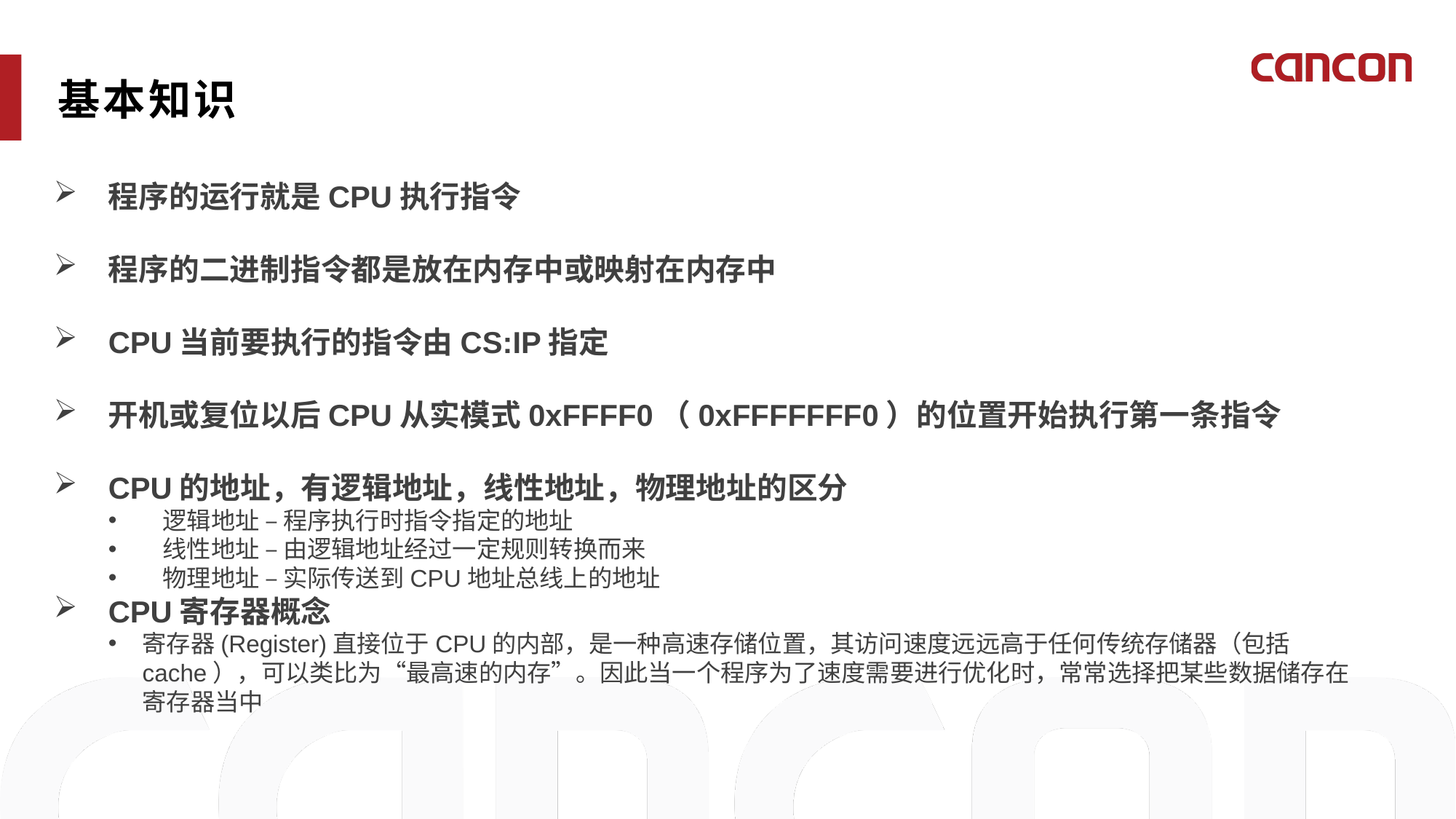

基本知识
程序的运行就是CPU执行指令

程序的二进制指令都是放在内存中或映射在内存中

CPU当前要执行的指令由CS:IP指定

开机或复位以后CPU从实模式0xFFFF0（0xFFFFFFF0）的位置开始执行第一条指令

CPU的地址，有逻辑地址，线性地址，物理地址的区分
逻辑地址 – 程序执行时指令指定的地址
线性地址 – 由逻辑地址经过一定规则转换而来
物理地址 – 实际传送到CPU地址总线上的地址
CPU寄存器概念
寄存器(Register)直接位于CPU的内部，是一种高速存储位置，其访问速度远远高于任何传统存储器（包括cache），可以类比为“最高速的内存”。因此当一个程序为了速度需要进行优化时，常常选择把某些数据储存在寄存器当中